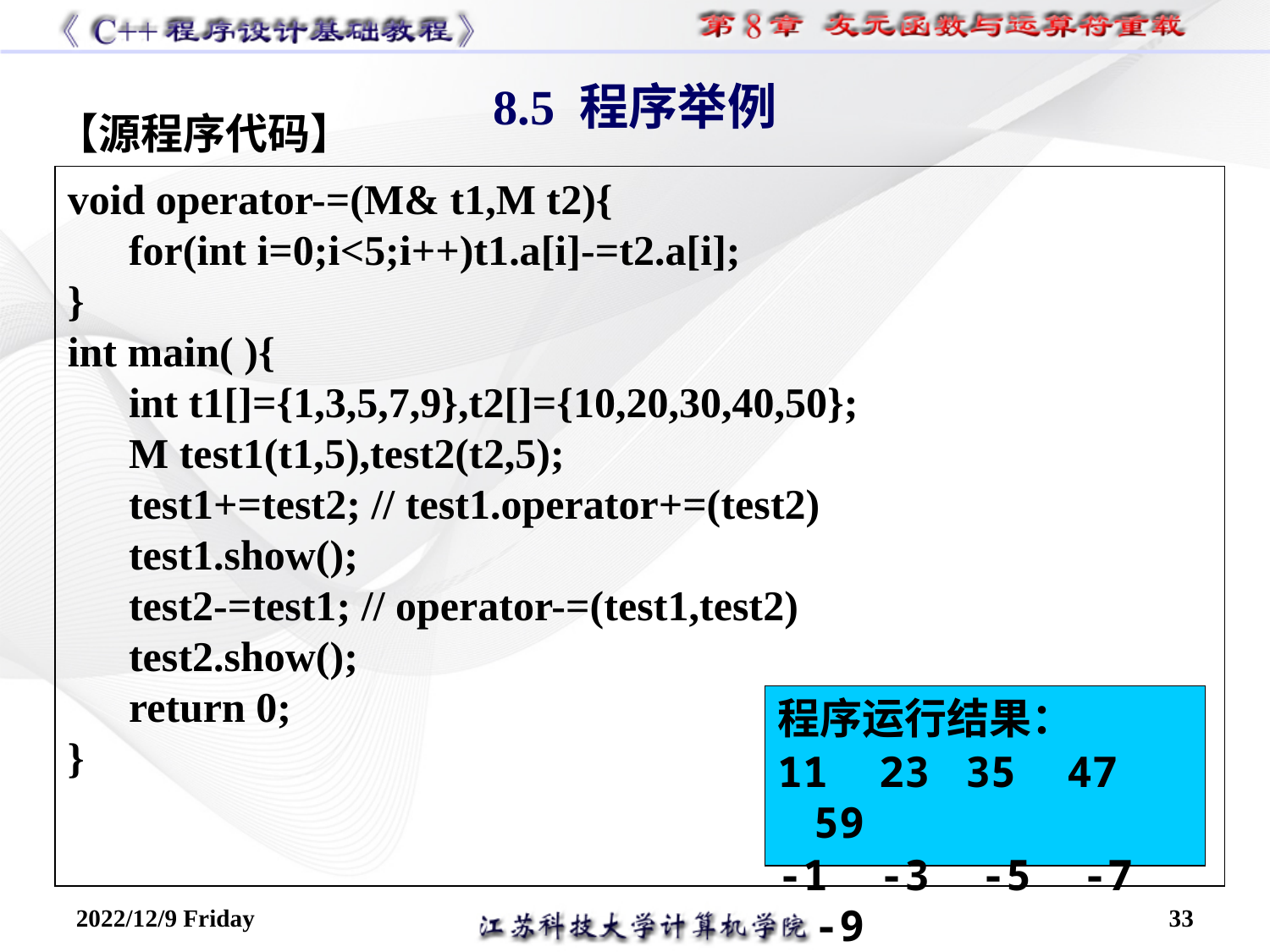

8.5 程序举例
【源程序代码】
void operator-=(M& t1,M t2){
for(int i=0;i<5;i++)t1.a[i]-=t2.a[i];
}
int main( ){
int t1[]={1,3,5,7,9},t2[]={10,20,30,40,50};
M test1(t1,5),test2(t2,5);
test1+=test2; // test1.operator+=(test2)
test1.show();
test2-=test1; // operator-=(test1,test2)
test2.show();
return 0;
}
程序运行结果：
11  23    35  47  59
-1  -3  -5  -7  -9